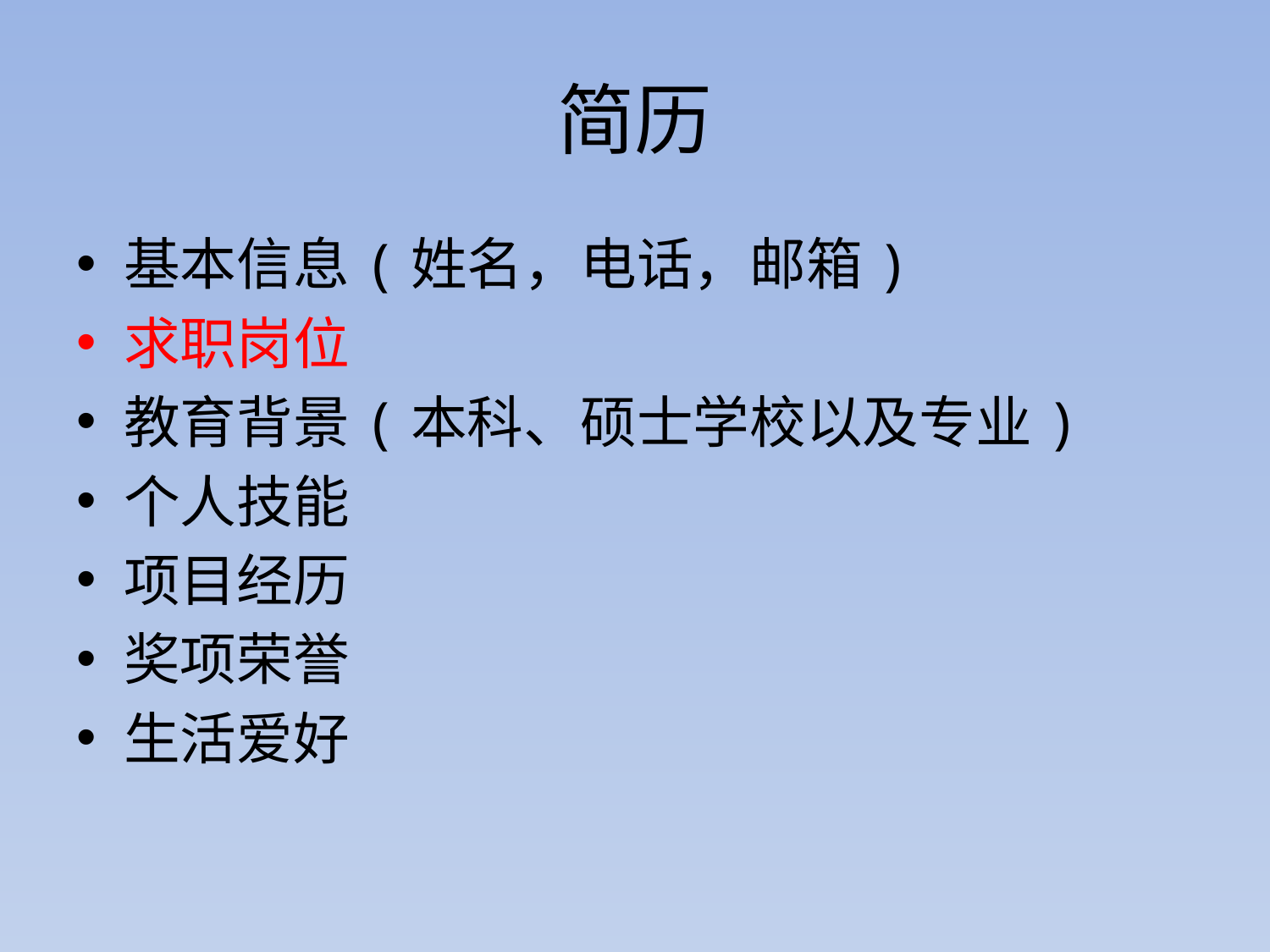

# 简历
基本信息(姓名，电话，邮箱)
求职岗位
教育背景(本科、硕士学校以及专业)
个人技能
项目经历
奖项荣誉
生活爱好